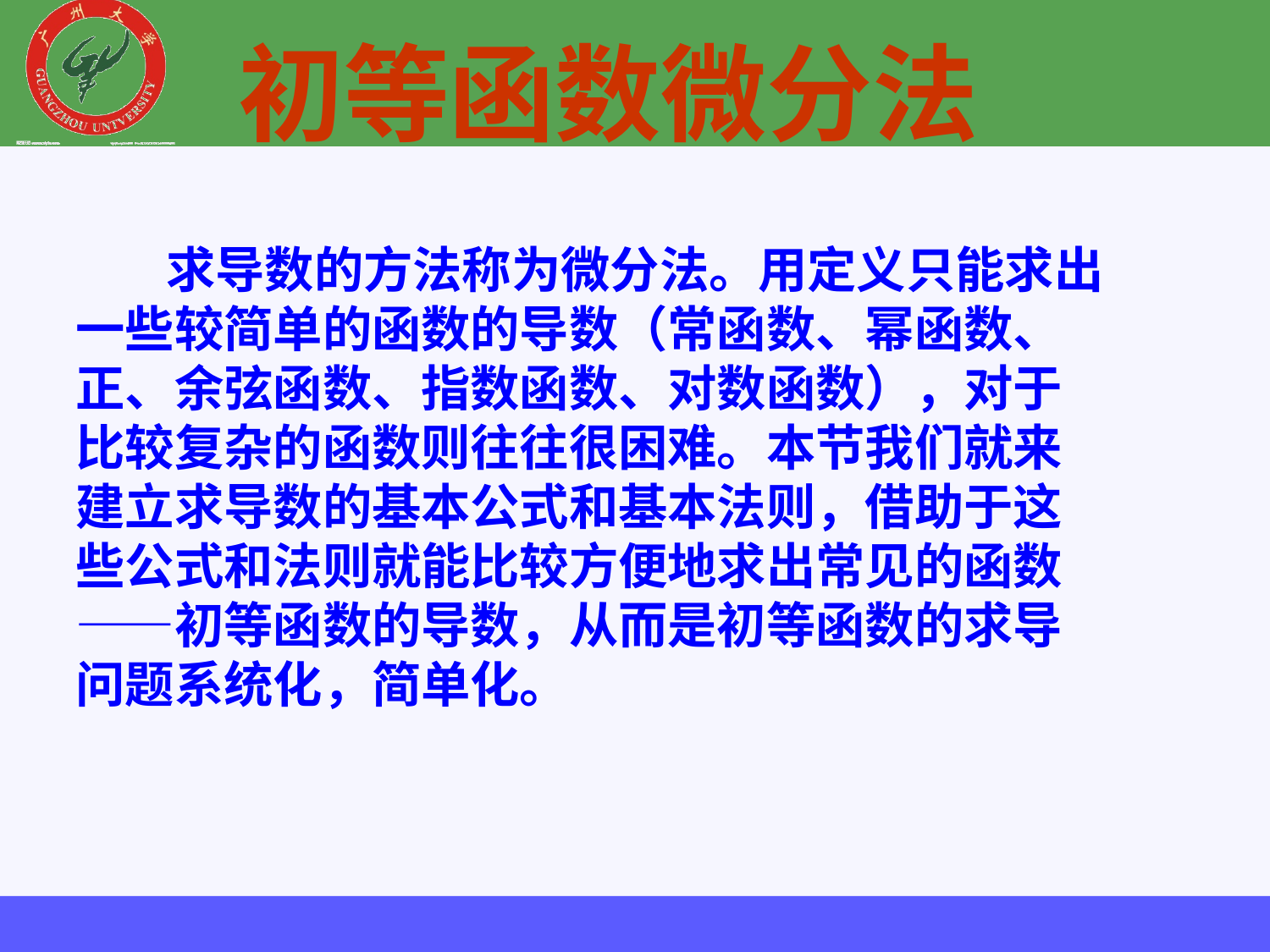

初等函数微分法
       求导数的方法称为微分法。用定义只能求出一些较简单的函数的导数（常函数、幂函数、正、余弦函数、指数函数、对数函数），对于比较复杂的函数则往往很困难。本节我们就来建立求导数的基本公式和基本法则，借助于这些公式和法则就能比较方便地求出常见的函数——初等函数的导数，从而是初等函数的求导问题系统化，简单化。